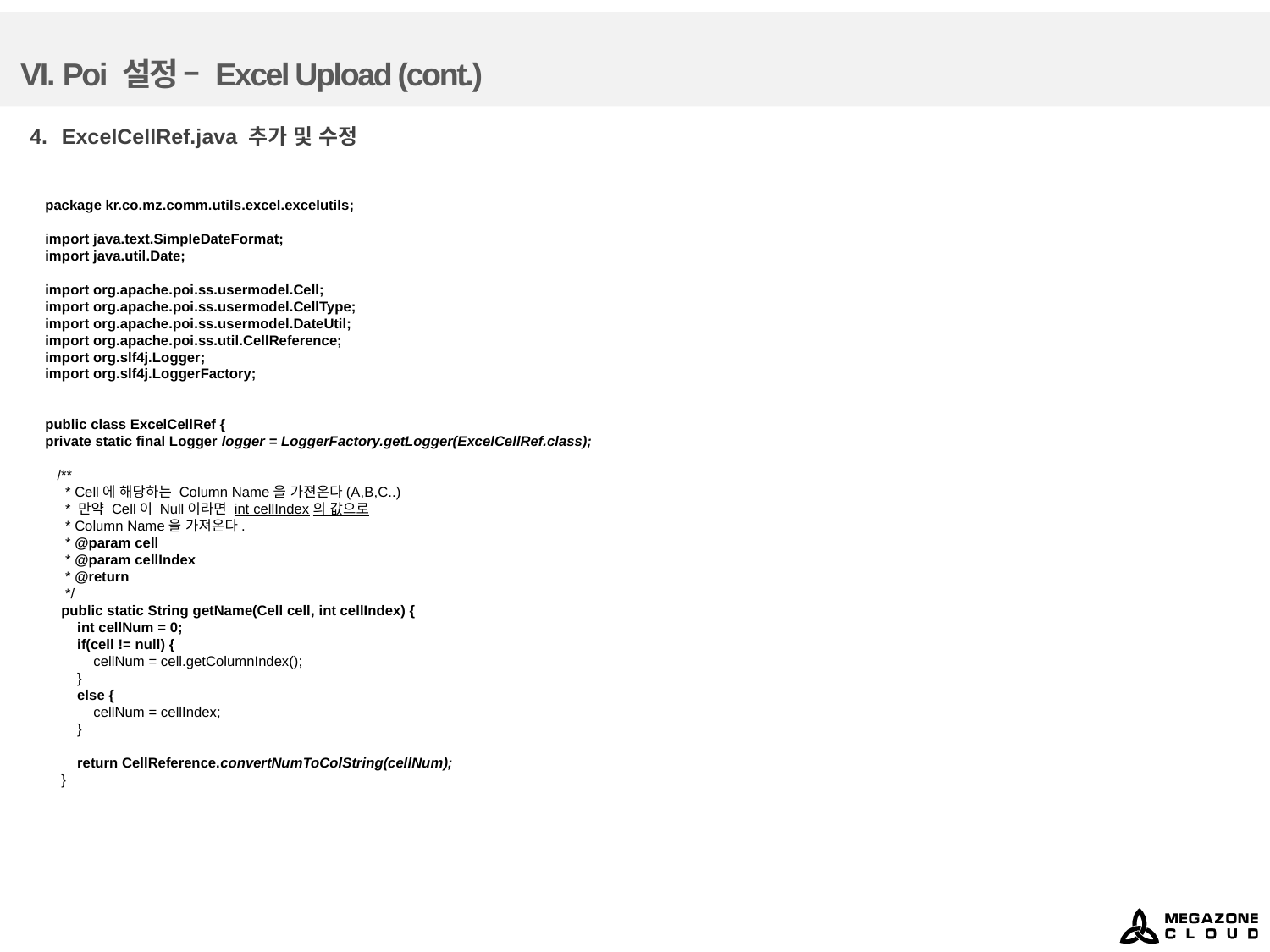

# VI. Poi 설정 – Excel Upload (cont.)
ExcelCellRef.java 추가 및 수정

package kr.co.mz.comm.utils.excel.excelutils;

import java.text.SimpleDateFormat;
import java.util.Date;

import org.apache.poi.ss.usermodel.Cell;
import org.apache.poi.ss.usermodel.CellType;
import org.apache.poi.ss.usermodel.DateUtil;
import org.apache.poi.ss.util.CellReference;
import org.slf4j.Logger;
import org.slf4j.LoggerFactory;

public class ExcelCellRef {
private static final Logger logger = LoggerFactory.getLogger(ExcelCellRef.class);

   /**
     * Cell에 해당하는 Column Name을 가젼온다(A,B,C..)
     * 만약 Cell이 Null이라면 int cellIndex의 값으로
     * Column Name을 가져온다.
     * @param cell
     * @param cellIndex
     * @return
     */
    public static String getName(Cell cell, int cellIndex) {
        int cellNum = 0;
        if(cell != null) {
            cellNum = cell.getColumnIndex();
        }
        else {
            cellNum = cellIndex;
        }

        return CellReference.convertNumToColString(cellNum);
    }